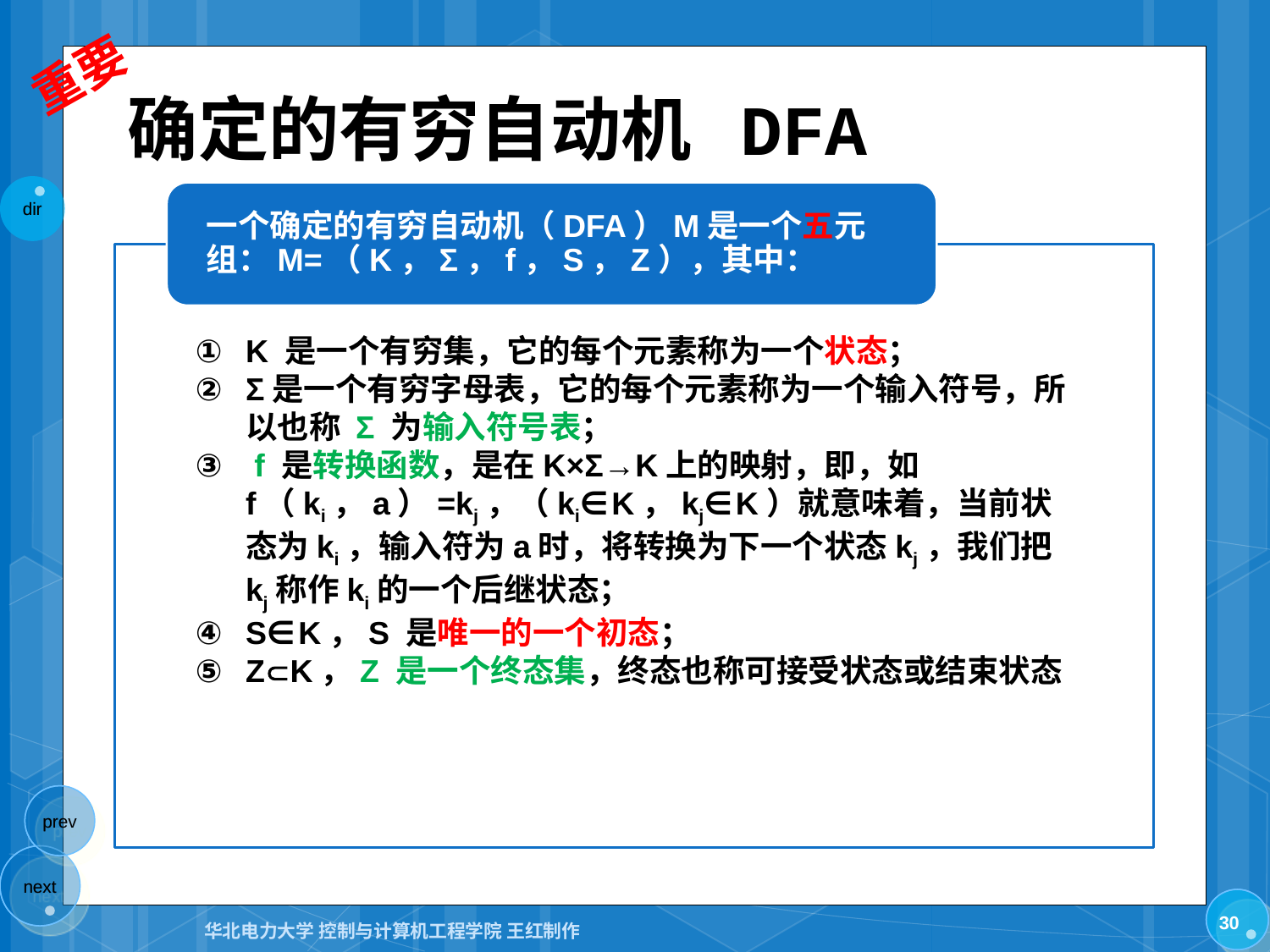

重要
# 确定的有穷自动机  DFA
K 是一个有穷集，它的每个元素称为一个状态；
Σ是一个有穷字母表，它的每个元素称为一个输入符号，所以也称 Σ 为输入符号表；
 f 是转换函数，是在K×Σ→K上的映射，即，如
f（ki，a）=kj，（ki∈K，kj∈K）就意味着，当前状态为ki，输入符为a时，将转换为下一个状态kj，我们把kj称作ki的一个后继状态；
S∈K，S 是唯一的一个初态；
Z⊂K，Z 是一个终态集，终态也称可接受状态或结束状态
一个确定的有穷自动机（DFA）M是一个五元组：M=（K，Σ，f，S，Z），其中：
30
华北电力大学 控制与计算机工程学院 王红制作